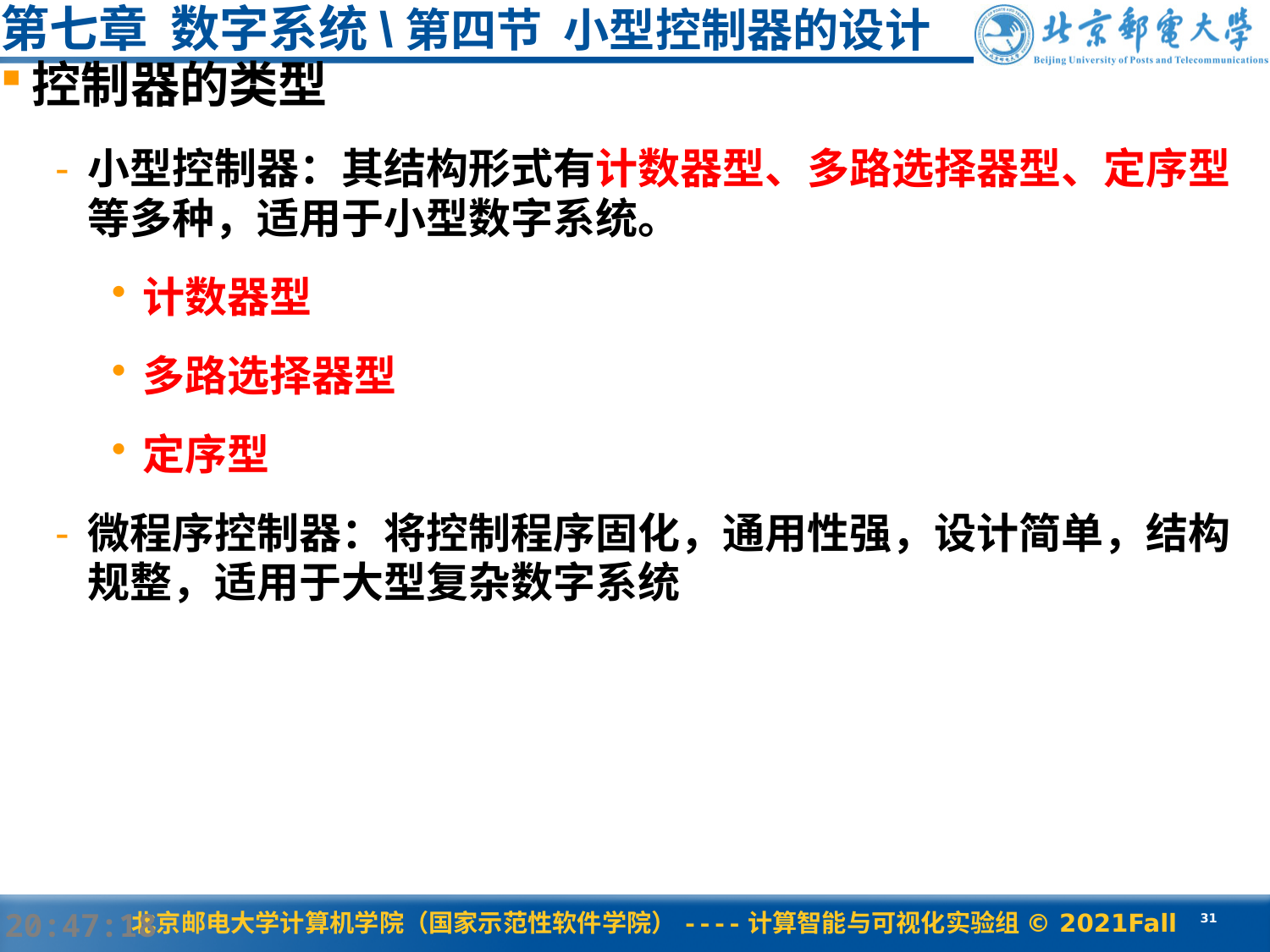

# 第七章  数字系统\第四节  小型控制器的设计
控制器的类型
小型控制器：其结构形式有计数器型、多路选择器型、定序型等多种，适用于小型数字系统。
计数器型
多路选择器型
定序型
微程序控制器：将控制程序固化，通用性强，设计简单，结构规整，适用于大型复杂数字系统